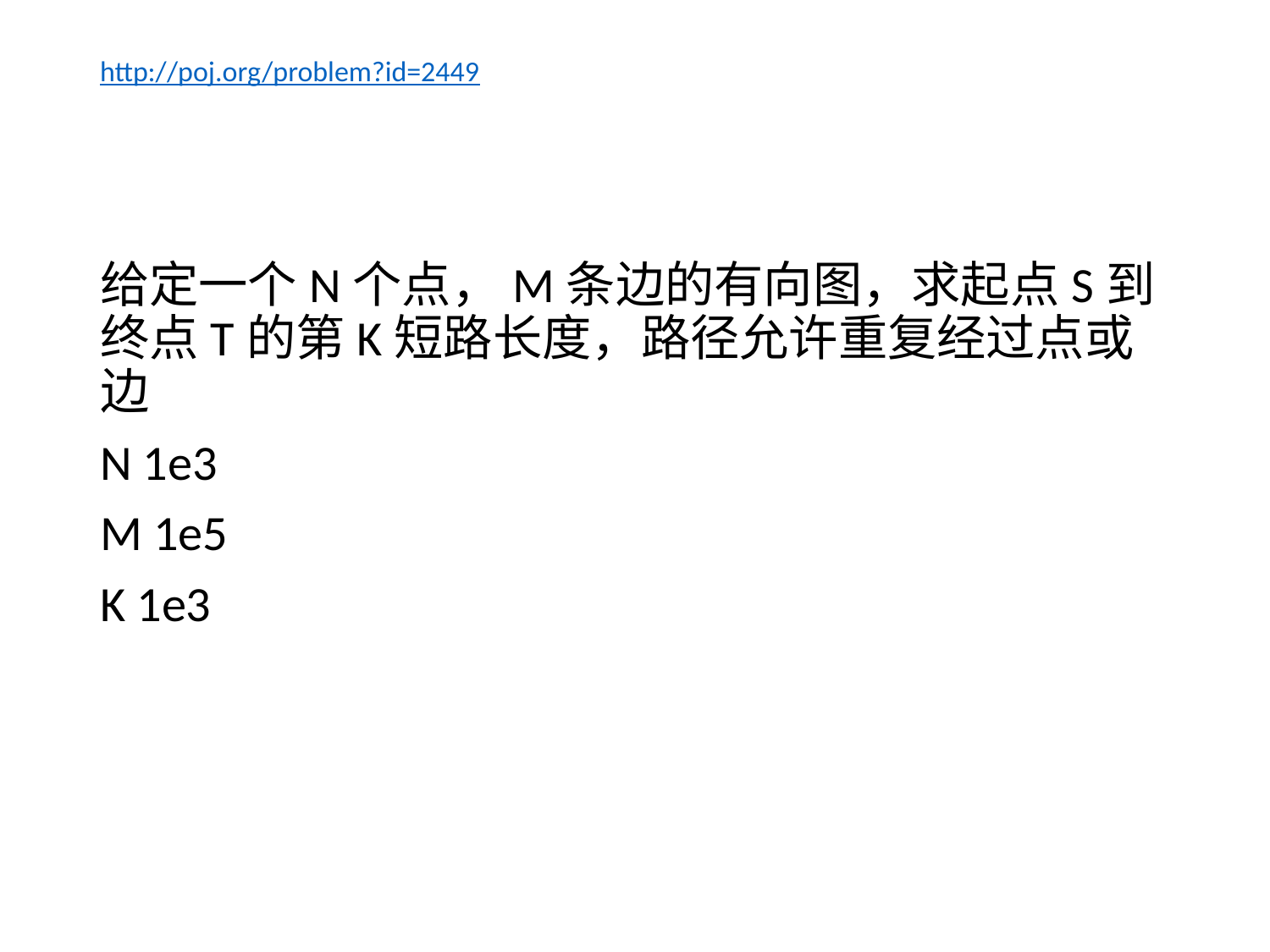

# http://poj.org/problem?id=2449
给定一个N个点，M条边的有向图，求起点S到终点T的第K短路长度，路径允许重复经过点或边
N 1e3
M 1e5
K 1e3